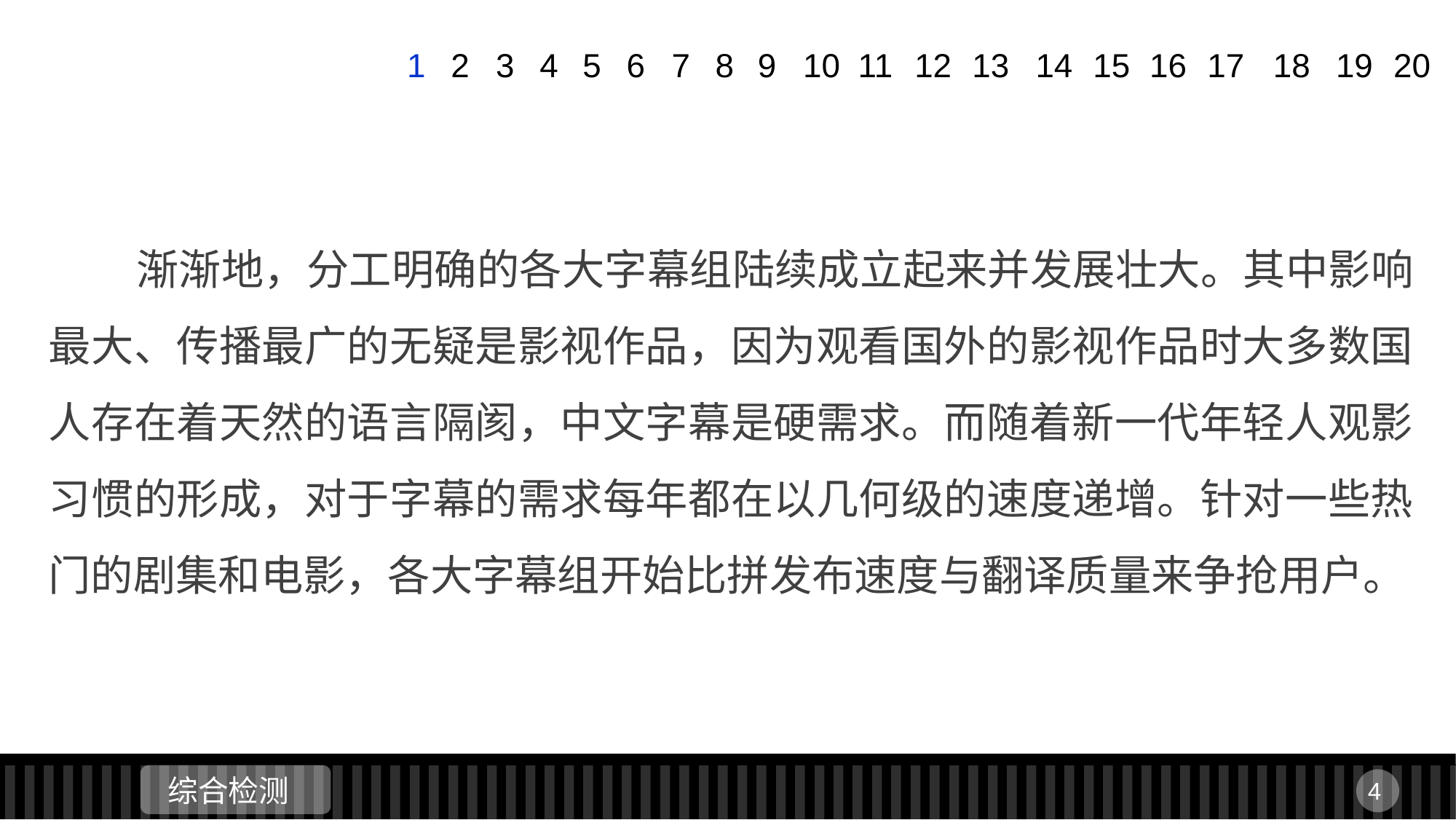

1
2
3
4
5
6
7
8
9
11
12
13
14
15
16
17
18
19
20
10
        渐渐地，分工明确的各大字幕组陆续成立起来并发展壮大。其中影响最大、传播最广的无疑是影视作品，因为观看国外的影视作品时大多数国人存在着天然的语言隔阂，中文字幕是硬需求。而随着新一代年轻人观影习惯的形成，对于字幕的需求每年都在以几何级的速度递增。针对一些热门的剧集和电影，各大字幕组开始比拼发布速度与翻译质量来争抢用户。